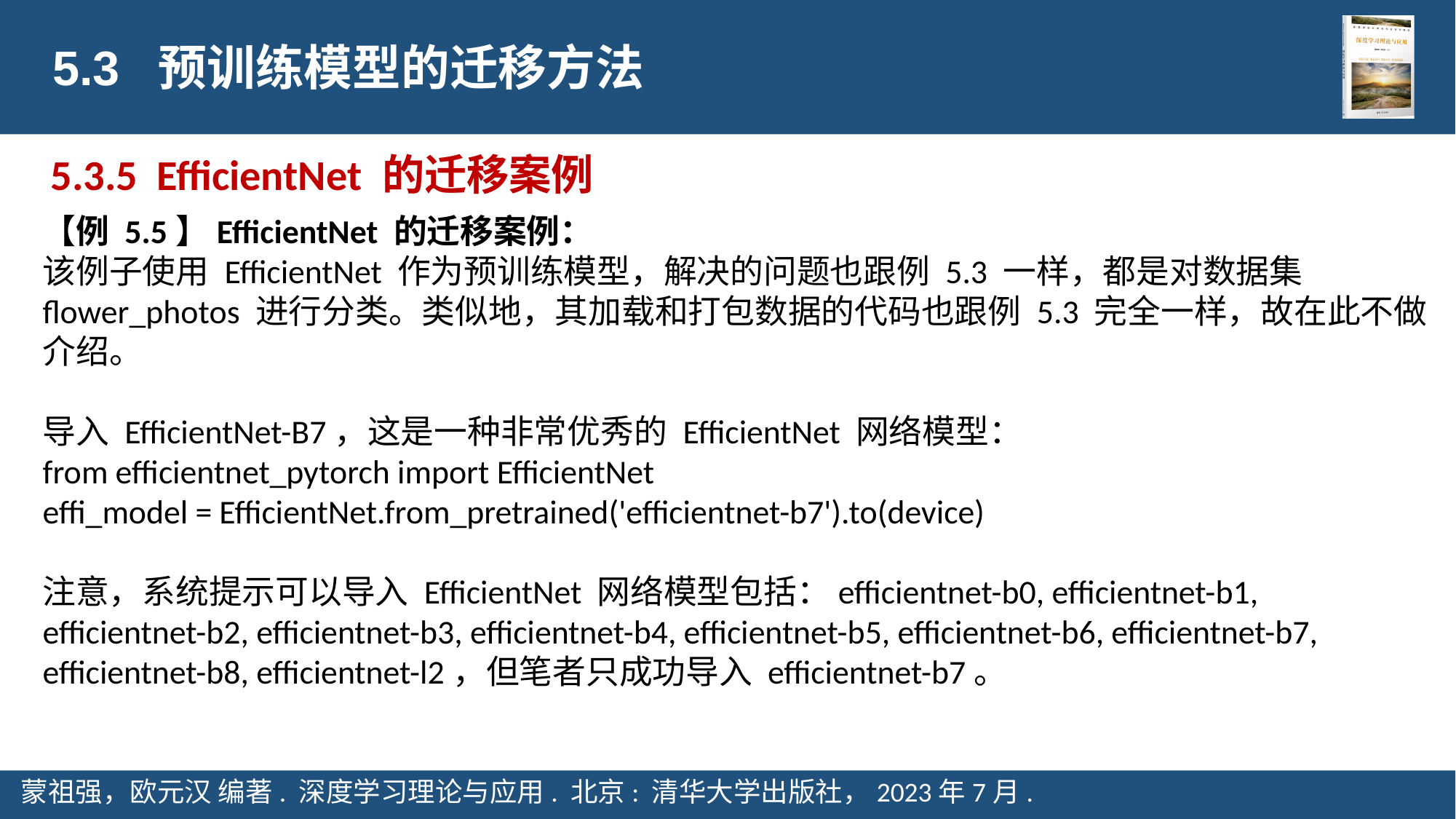

5.3  预训练模型的迁移方法

5.3.5  EfficientNet 的迁移案例
【例 5.5】EfficientNet 的迁移案例：
该例子使用 EfficientNet 作为预训练模型，解决的问题也跟例 5.3 一样，都是对数据集flower_photos 进行分类。类似地，其加载和打包数据的代码也跟例 5.3 完全一样，故在此不做介绍。

导入 EfficientNet-B7，这是一种非常优秀的 EfficientNet 网络模型：
from efficientnet_pytorch import EfficientNet
effi_model = EfficientNet.from_pretrained('efficientnet-b7').to(device)

注意，系统提示可以导入 EfficientNet 网络模型包括：efficientnet-b0, efficientnet-b1,
efficientnet-b2, efficientnet-b3, efficientnet-b4, efficientnet-b5, efficientnet-b6, efficientnet-b7,
efficientnet-b8, efficientnet-l2，但笔者只成功导入 efficientnet-b7。